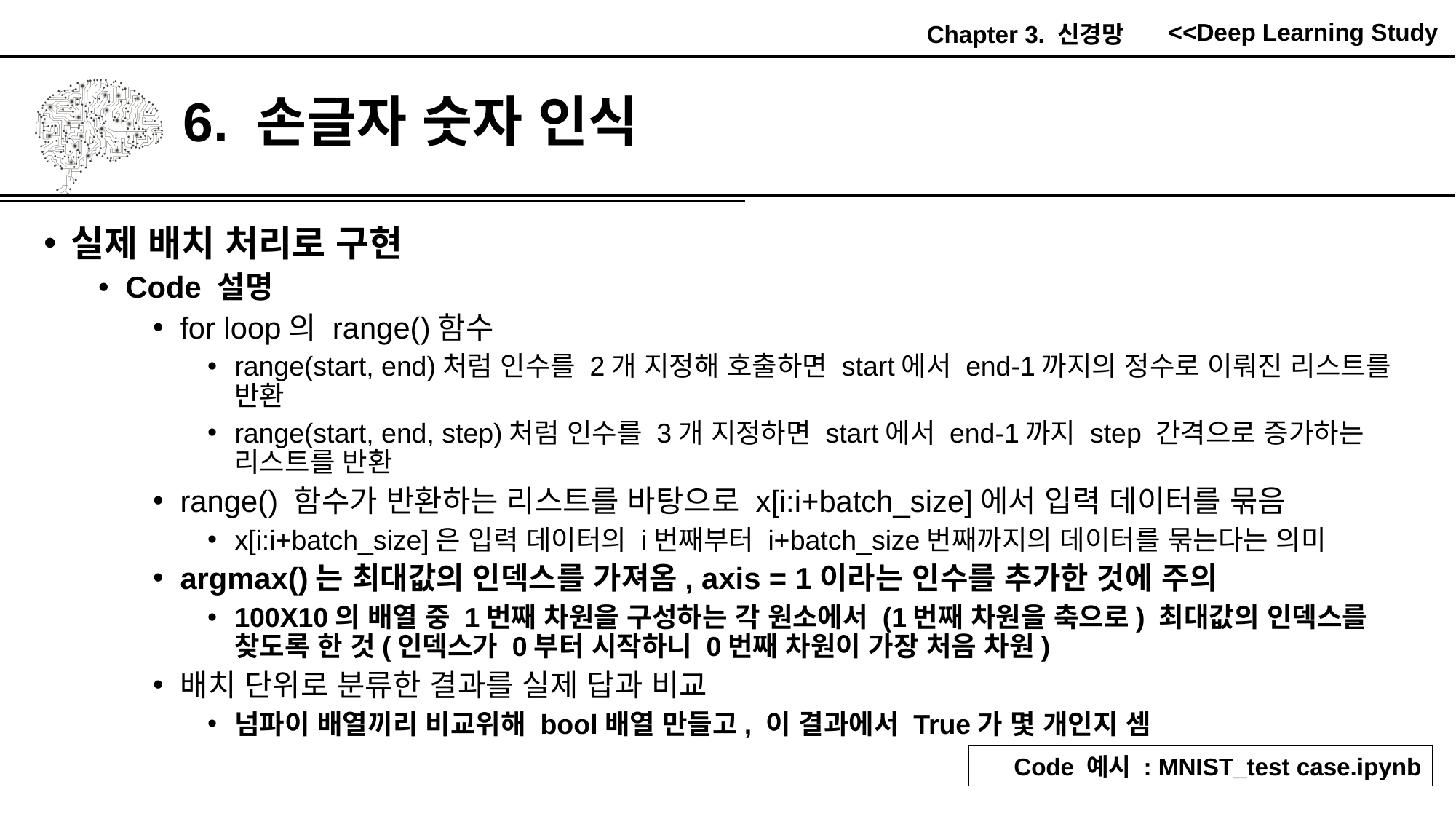

Chapter 3. 신경망
# 6. 손글자 숫자 인식
실제 배치 처리로 구현
Code 설명
for loop의 range()함수
range(start, end)처럼 인수를 2개 지정해 호출하면 start에서 end-1까지의 정수로 이뤄진 리스트를 반환
range(start, end, step)처럼 인수를 3개 지정하면 start에서 end-1까지 step 간격으로 증가하는 리스트를 반환
range() 함수가 반환하는 리스트를 바탕으로 x[i:i+batch_size]에서 입력 데이터를 묶음
x[i:i+batch_size]은 입력 데이터의 i번째부터 i+batch_size번째까지의 데이터를 묶는다는 의미
argmax()는 최대값의 인덱스를 가져옴, axis = 1이라는 인수를 추가한 것에 주의
100X10의 배열 중 1번째 차원을 구성하는 각 원소에서 (1번째 차원을 축으로) 최대값의 인덱스를 찾도록 한 것(인덱스가 0부터 시작하니 0번째 차원이 가장 처음 차원)
배치 단위로 분류한 결과를 실제 답과 비교
넘파이 배열끼리 비교위해 bool배열 만들고, 이 결과에서 True가 몇 개인지 셈

Code 예시 : MNIST_test case.ipynb